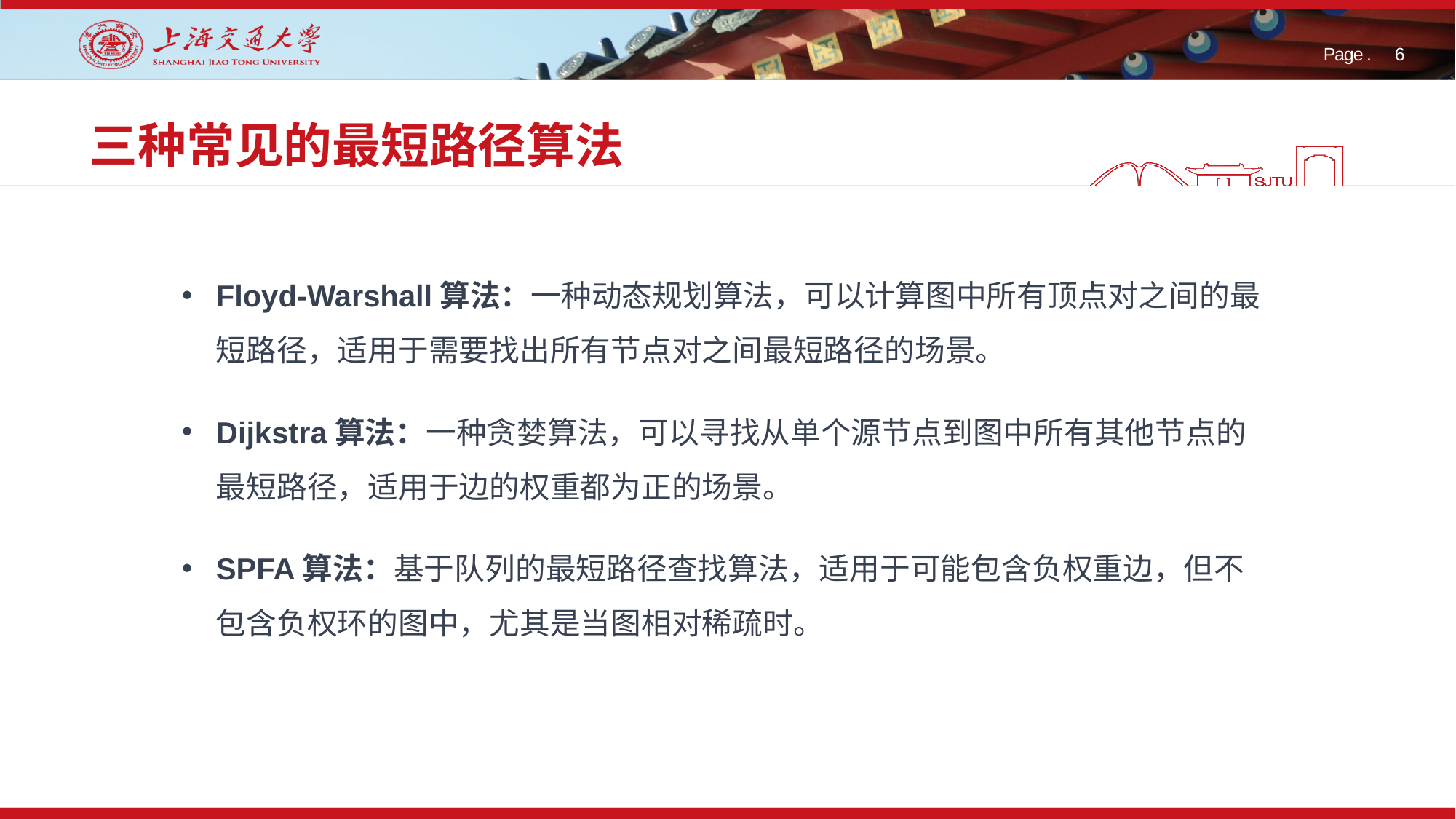

# 三种常见的最短路径算法
Floyd-Warshall算法：一种动态规划算法，可以计算图中所有顶点对之间的最短路径，适用于需要找出所有节点对之间最短路径的场景。
Dijkstra算法：一种贪婪算法，可以寻找从单个源节点到图中所有其他节点的最短路径，适用于边的权重都为正的场景。
SPFA算法：基于队列的最短路径查找算法，适用于可能包含负权重边，但不包含负权环的图中，尤其是当图相对稀疏时。